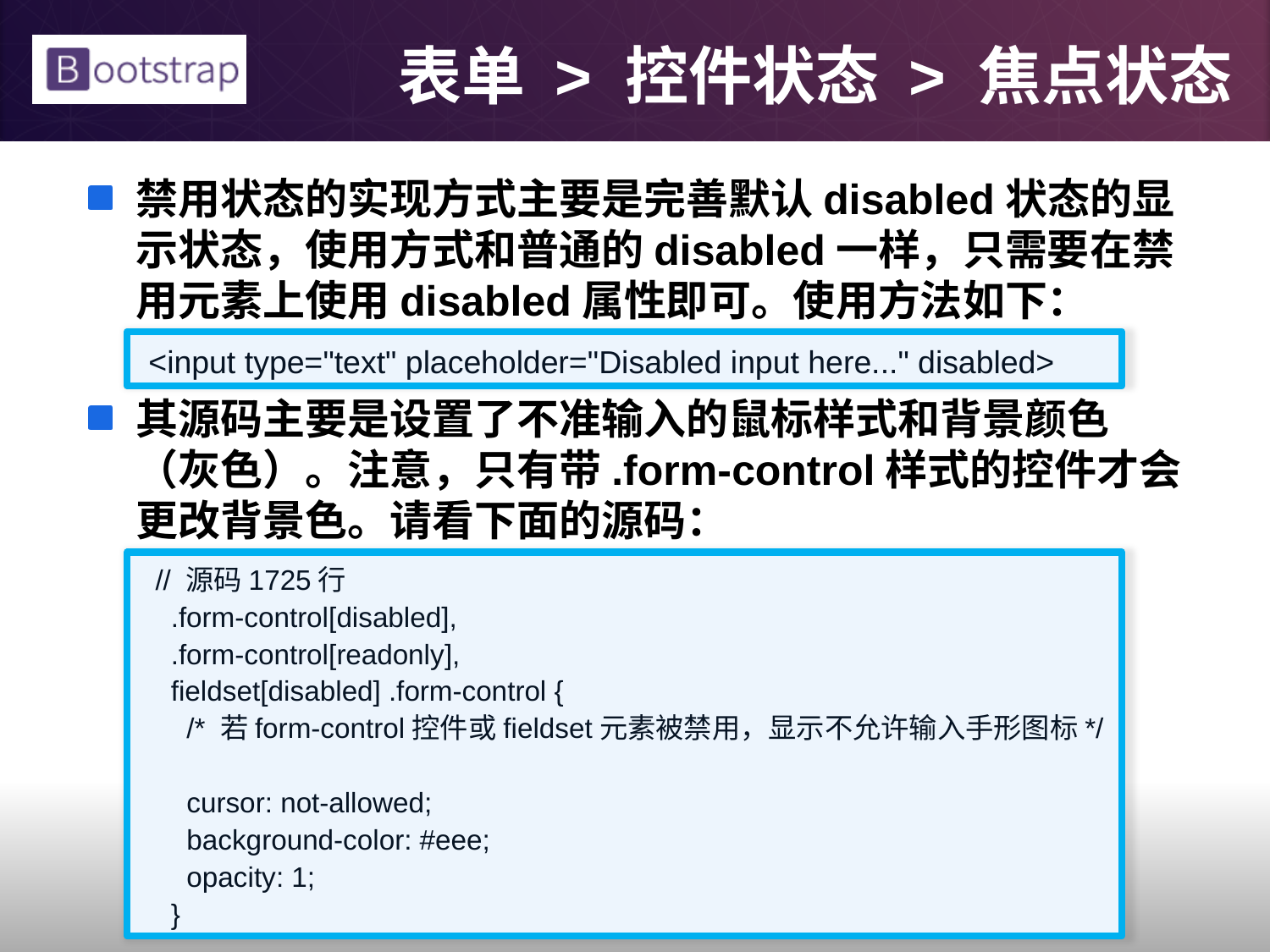

# 表单 > 控件状态 > 焦点状态
禁用状态的实现方式主要是完善默认disabled状态的显示状态，使用方式和普通的disabled一样，只需要在禁用元素上使用disabled属性即可。使用方法如下：

其源码主要是设置了不准输入的鼠标样式和背景颜色（灰色）。注意，只有带.form-control样式的控件才会更改背景色。请看下面的源码：
 <input type="text" placeholder="Disabled input here..." disabled>
  // 源码1725行
    .form-control[disabled],
    .form-control[readonly],
    fieldset[disabled] .form-control {
      /* 若form-control控件或fieldset元素被禁用，显示不允许输入手形图标*/
      cursor: not-allowed;
      background-color: #eee;
      opacity: 1;
    }